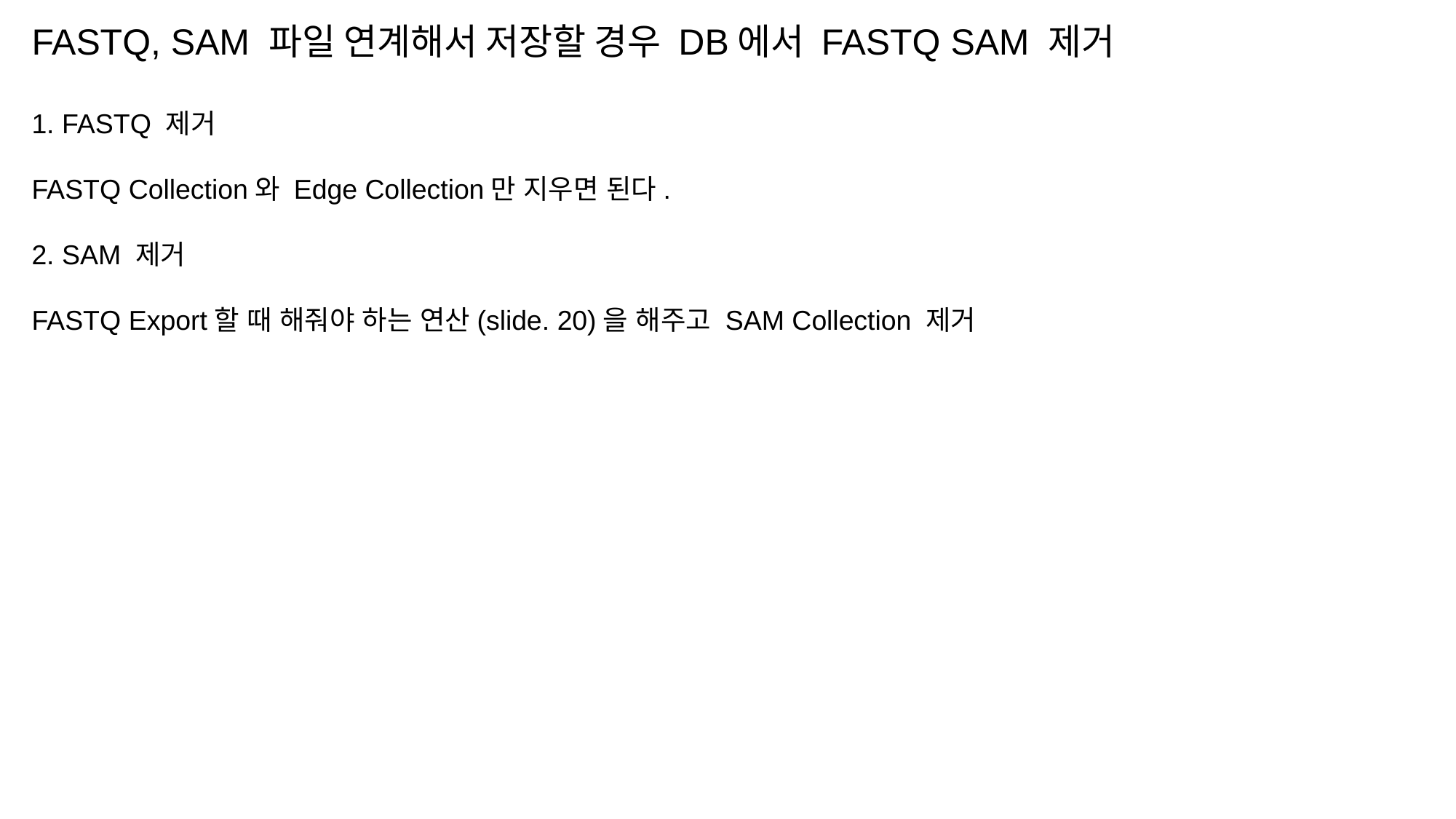

FASTQ, SAM 파일 연계해서 저장할 경우 DB에서 FASTQ SAM 제거

1. FASTQ 제거

FASTQ Collection와 Edge Collection만 지우면 된다.

2. SAM 제거

FASTQ Export할 때 해줘야 하는 연산(slide. 20)을 해주고 SAM Collection 제거